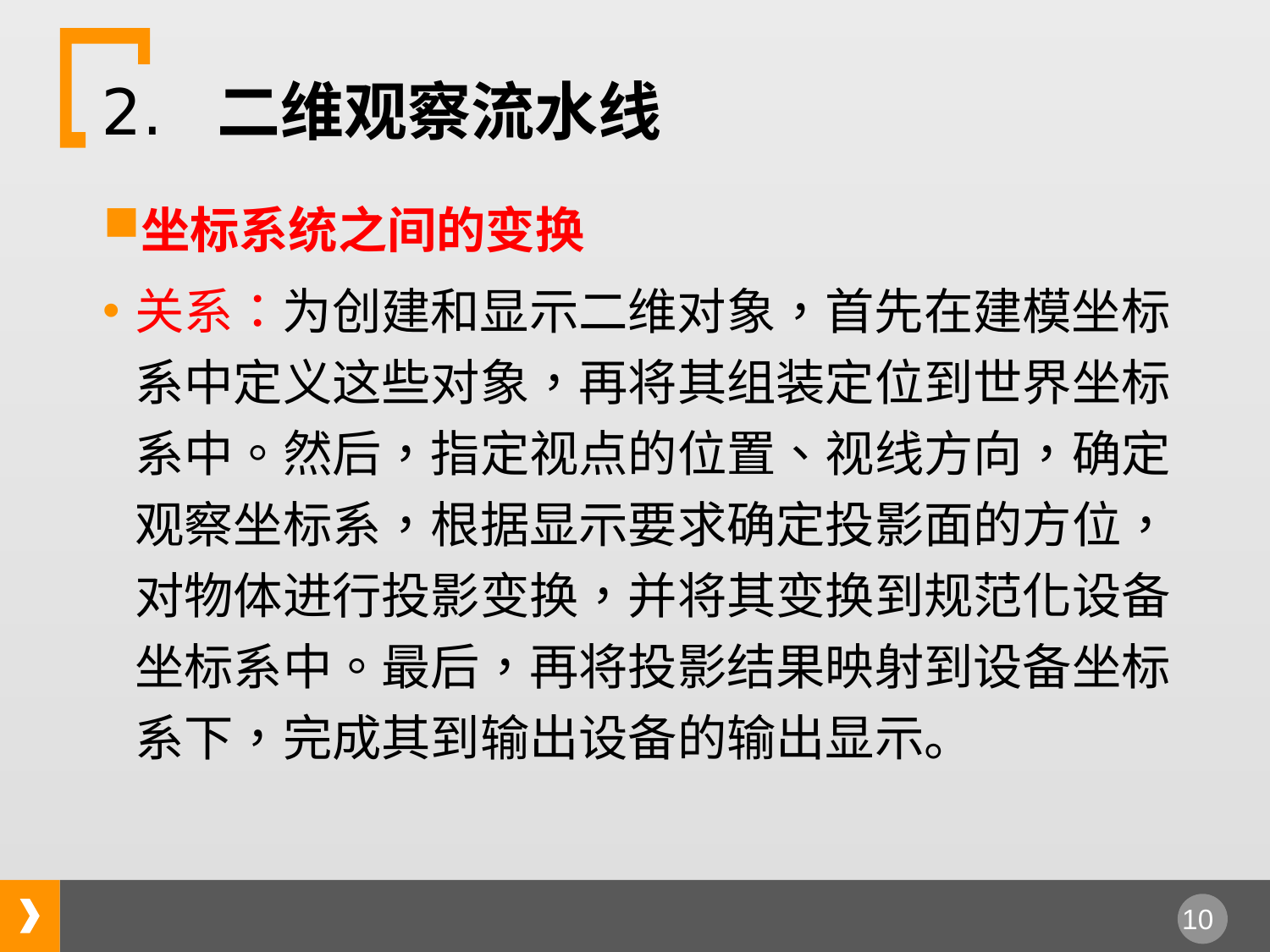

2. 二维观察流水线
坐标系统之间的变换
关系：为创建和显示二维对象，首先在建模坐标系中定义这些对象，再将其组装定位到世界坐标系中。然后，指定视点的位置、视线方向，确定观察坐标系，根据显示要求确定投影面的方位，对物体进行投影变换，并将其变换到规范化设备坐标系中。最后，再将投影结果映射到设备坐标系下，完成其到输出设备的输出显示。